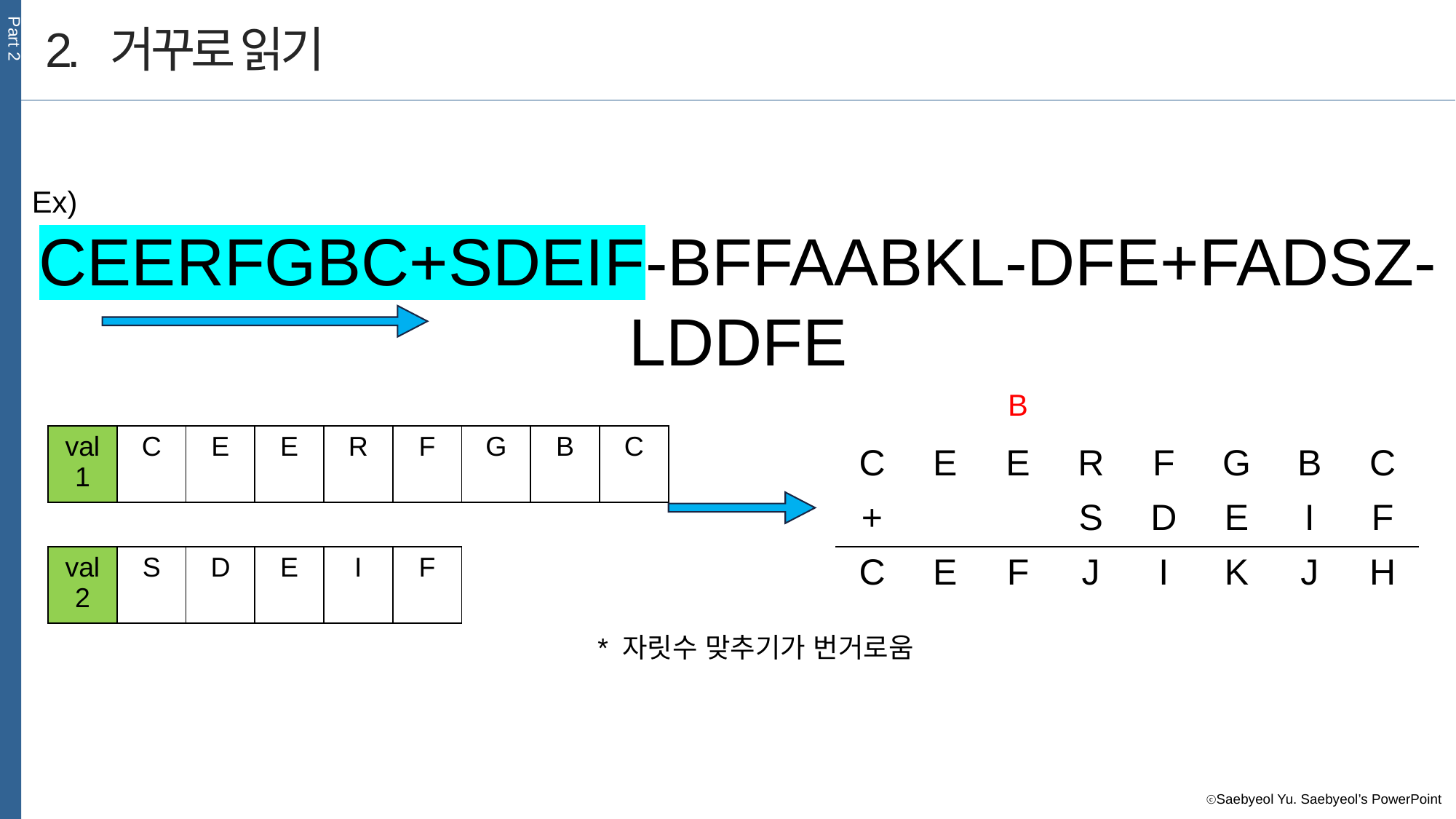

Part 2
2.  거꾸로 읽기
Ex)
CEERFGBC+SDEIF-BFFAABKL-DFE+FADSZ-LDDFE

|  |  | B |  |  |  |  |  |
| --- | --- | --- | --- | --- | --- | --- | --- |
| C | E | E | R | F | G | B | C |
| + |  |  | S | D | E | I | F |
| C | E | F | J | I | K | J | H |
| val1 | C | E | E | R | F | G | B | C |
| --- | --- | --- | --- | --- | --- | --- | --- | --- |
|  |  |  |  |  |  |  |  |  |
| val2 | S | D | E | I | F |  |  |  |

 * 자릿수 맞추기가 번거로움